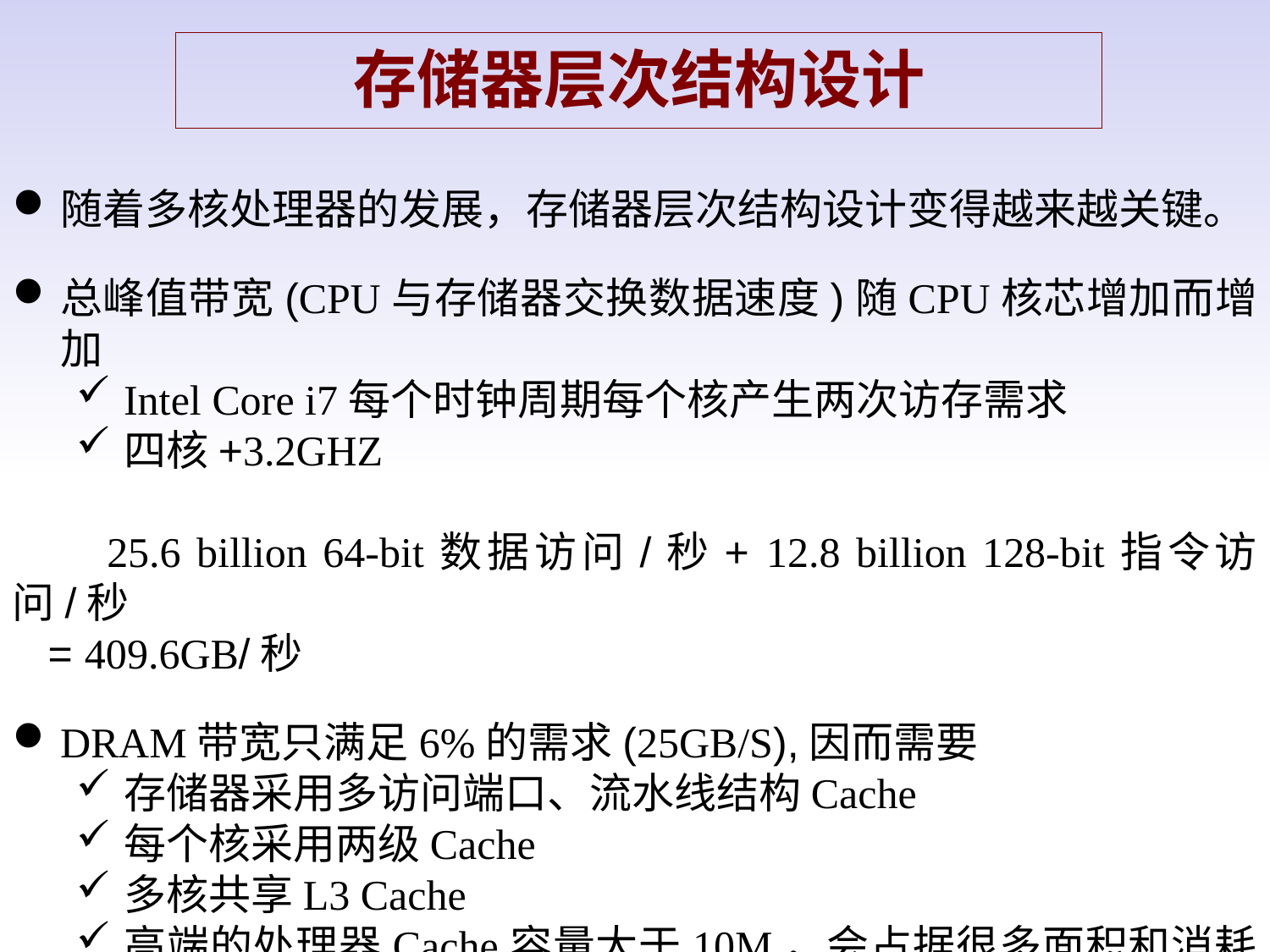

存储器层次结构设计
随着多核处理器的发展，存储器层次结构设计变得越来越关键。

总峰值带宽(CPU与存储器交换数据速度)随CPU核芯增加而增加
Intel Core i7每个时钟周期每个核产生两次访存需求
四核+3.2GHZ

      25.6 billion 64-bit数据访问/秒+ 12.8 billion 128-bit指令访问/秒
   = 409.6GB/秒

DRAM带宽只满足6%的需求(25GB/S),因而需要
存储器采用多访问端口、流水线结构Cache
每个核采用两级Cache
多核共享L3 Cache
高端的处理器Cache容量大于10M，会占据很多面积和消耗大量的功耗